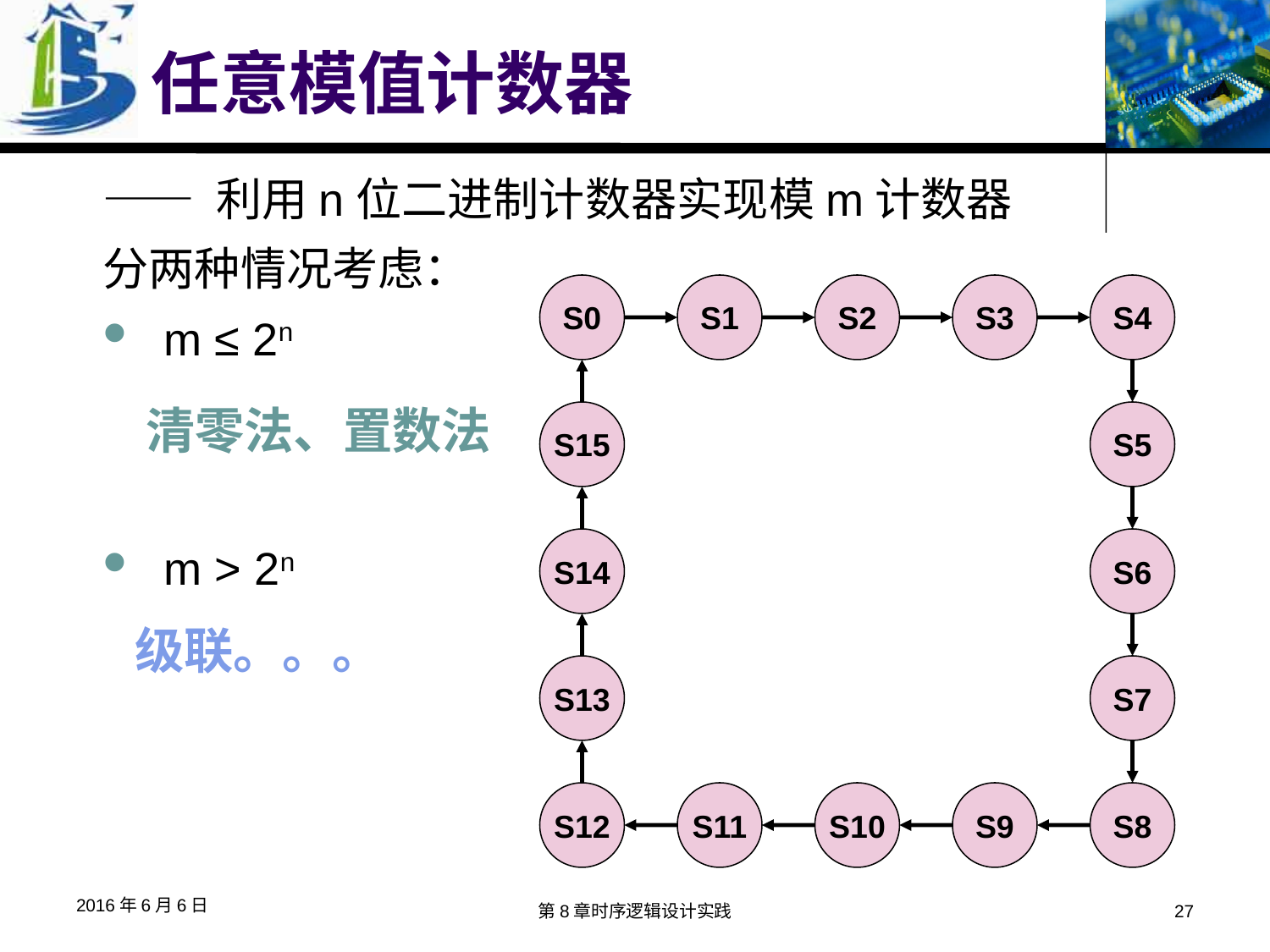

# 任意模值计数器
—— 利用n位二进制计数器实现模m计数器
分两种情况考虑：
 m ≤ 2n

 m > 2n
S0
S1
S2
S3
S4

S15
S5

S14
S6

S13
S7

S12
S11
S10
S9
S8

清零法、置数法
级联。。。
2016年6月6日
第8章时序逻辑设计实践
27